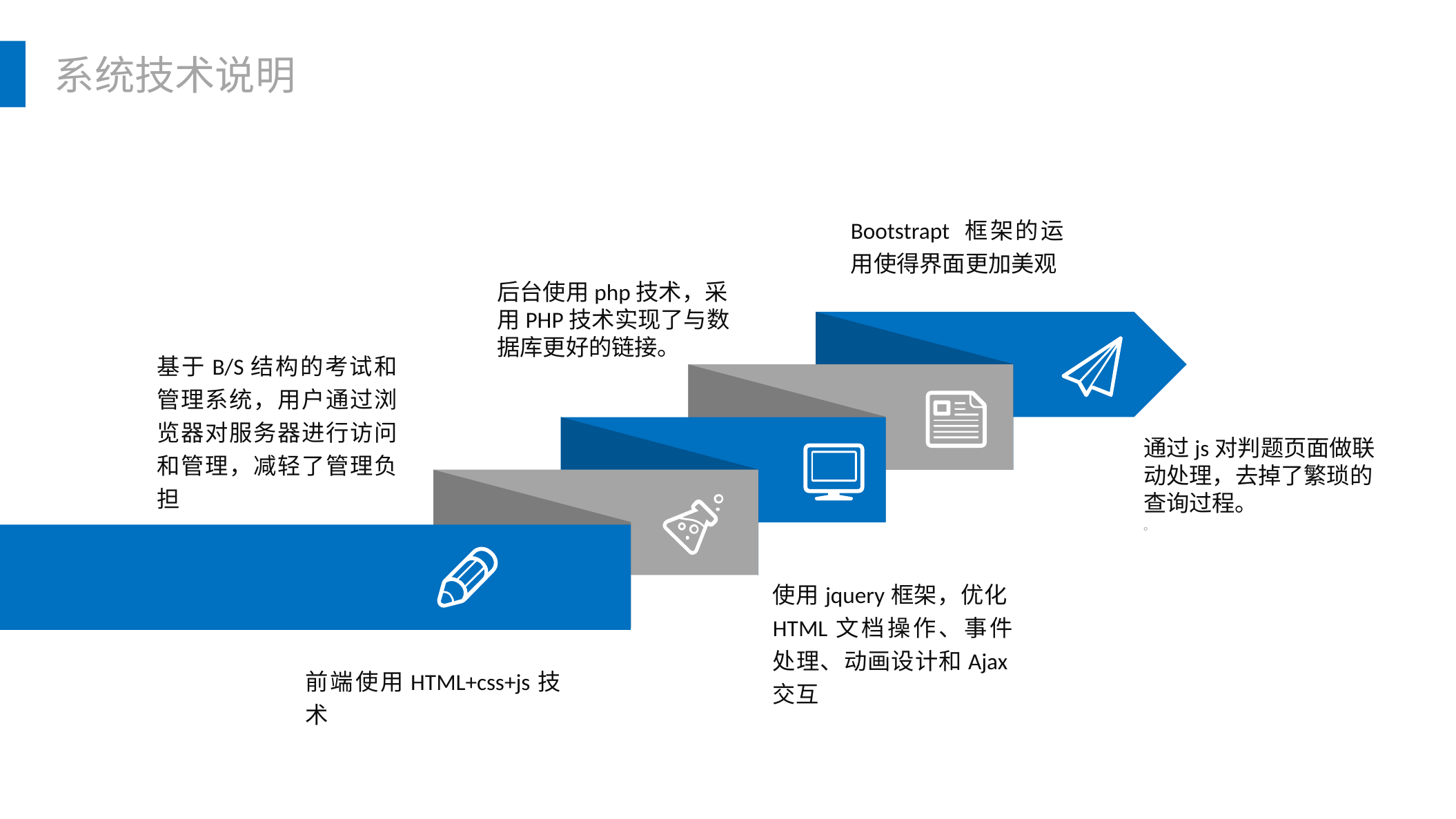

系统技术说明
Bootstrapt 框架的运用使得界面更加美观
后台使用php技术，采用PHP技术实现了与数据库更好的链接。

基于B/S结构的考试和管理系统，用户通过浏览器对服务器进行访问和管理，减轻了管理负担

通过js对判题页面做联动处理，去掉了繁琐的查询过程。
。

使用jquery框架，优化HTML文档操作、事件处理、动画设计和Ajax交互
前端使用HTML+css+js技术